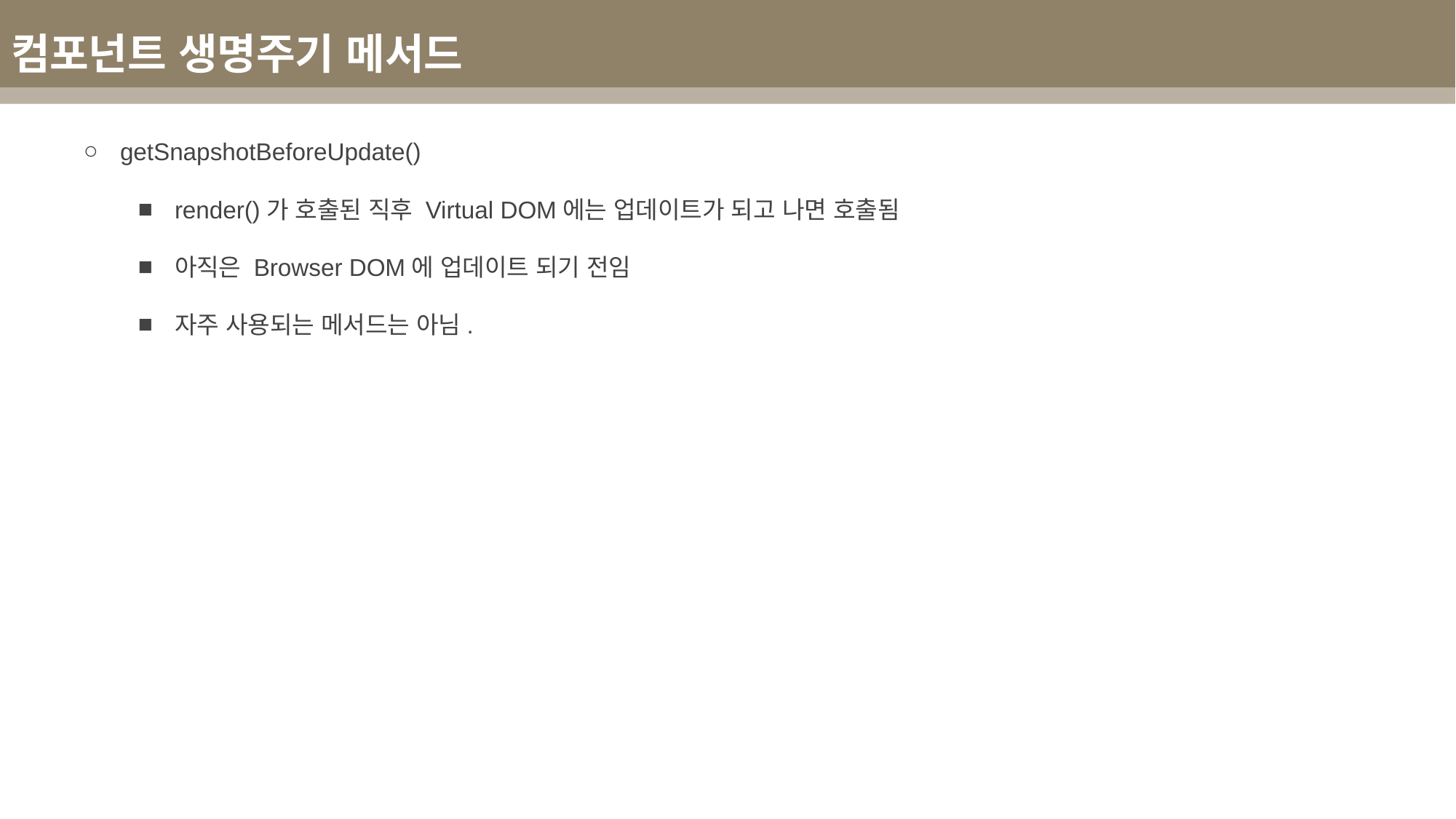

컴포넌트 생명주기 메서드
getSnapshotBeforeUpdate()
render()가 호출된 직후 Virtual DOM에는 업데이트가 되고 나면 호출됨
아직은 Browser DOM에 업데이트 되기 전임
자주 사용되는 메서드는 아님.